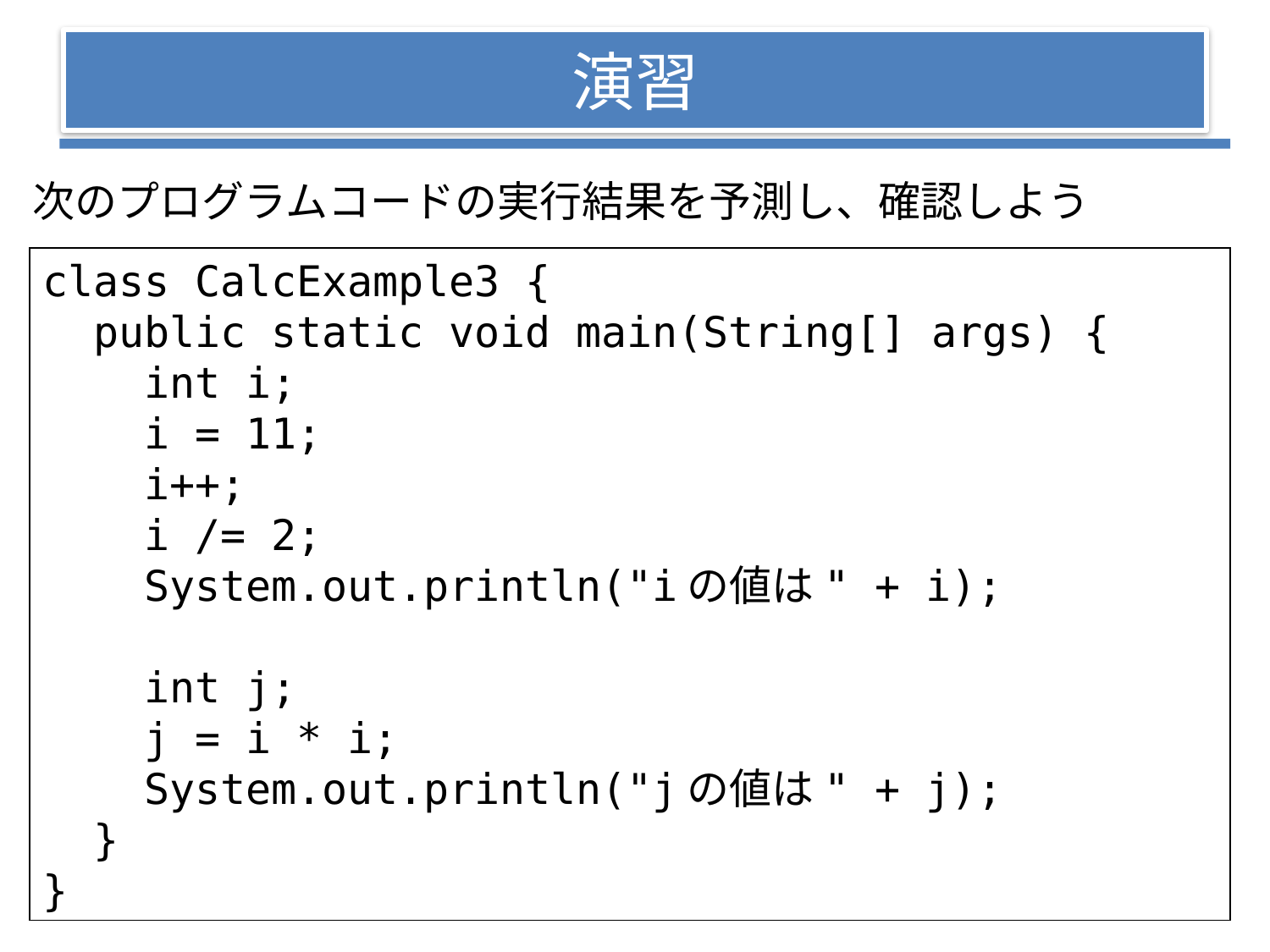

# 演習
次のプログラムコードの実行結果を予測し、確認しよう
class CalcExample3 {
  public static void main(String[] args) {
    int i;
    i = 11;
    i++;
    i /= 2;
    System.out.println("iの値は" + i);

    int j;
    j = i * i;
    System.out.println("jの値は" + j);
  }
}